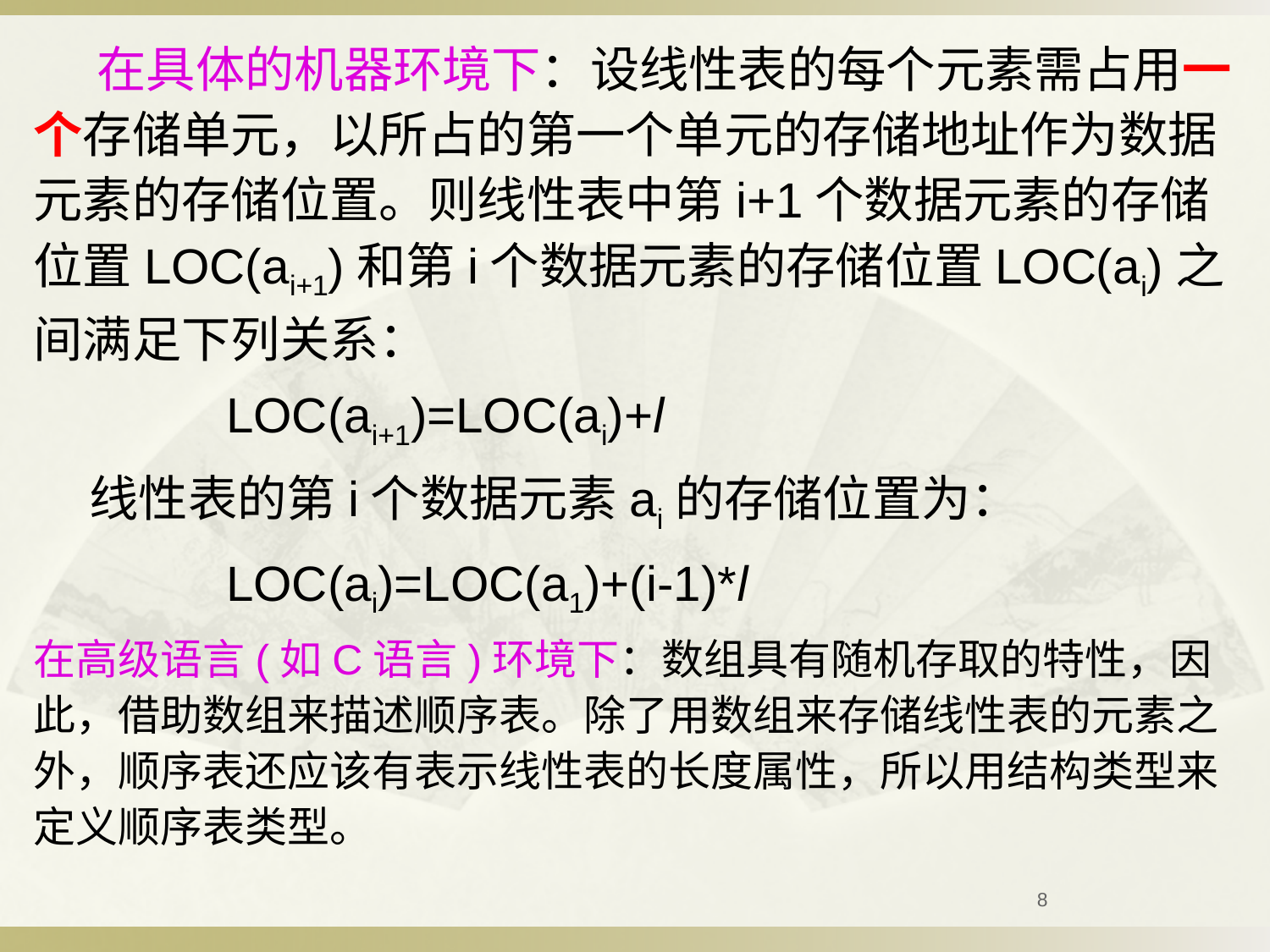

# 在具体的机器环境下：设线性表的每个元素需占用一个存储单元，以所占的第一个单元的存储地址作为数据元素的存储位置。则线性表中第i+1个数据元素的存储位置LOC(ai+1)和第i个数据元素的存储位置LOC(ai)之间满足下列关系：
              LOC(ai+1)=LOC(ai)+l
    线性表的第i个数据元素ai的存储位置为：
              LOC(ai)=LOC(a1)+(i-1)*l
在高级语言(如C语言)环境下：数组具有随机存取的特性，因此，借助数组来描述顺序表。除了用数组来存储线性表的元素之外，顺序表还应该有表示线性表的长度属性，所以用结构类型来定义顺序表类型。
8